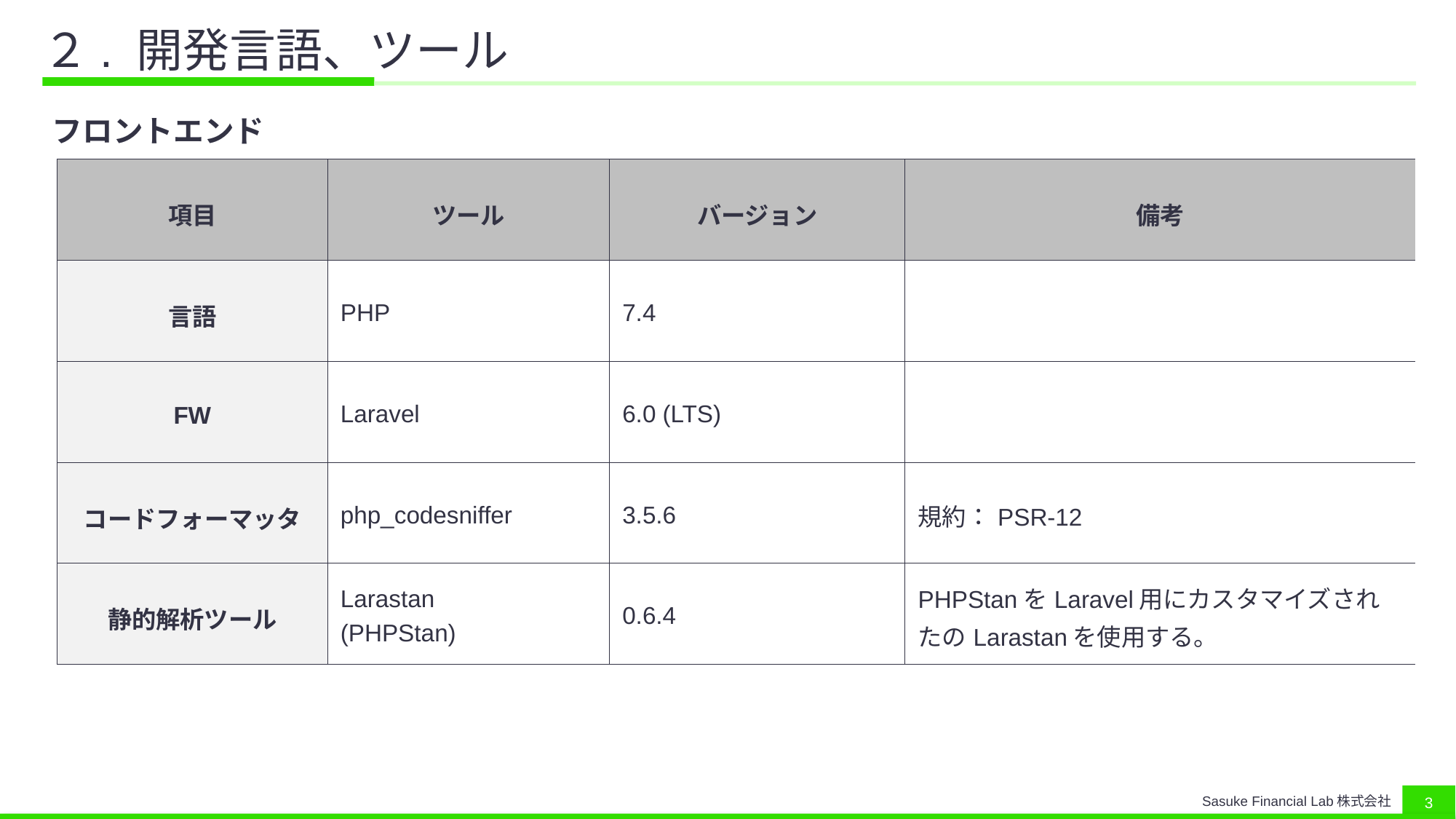

# ２. 開発言語、ツール

フロントエンド

| 項目 | ツール | バージョン | 備考 |
| --- | --- | --- | --- |
| 言語 | PHP | 7.4 |  |
| FW | Laravel | 6.0 (LTS) |  |
| コードフォーマッタ | php\_codesniffer | 3.5.6 | 規約：PSR-12 |
| 静的解析ツール | Larastan (PHPStan) | 0.6.4 | PHPStanをLaravel用にカスタマイズされたのLarastanを使用する。 |
3
Sasuke Financial Lab株式会社